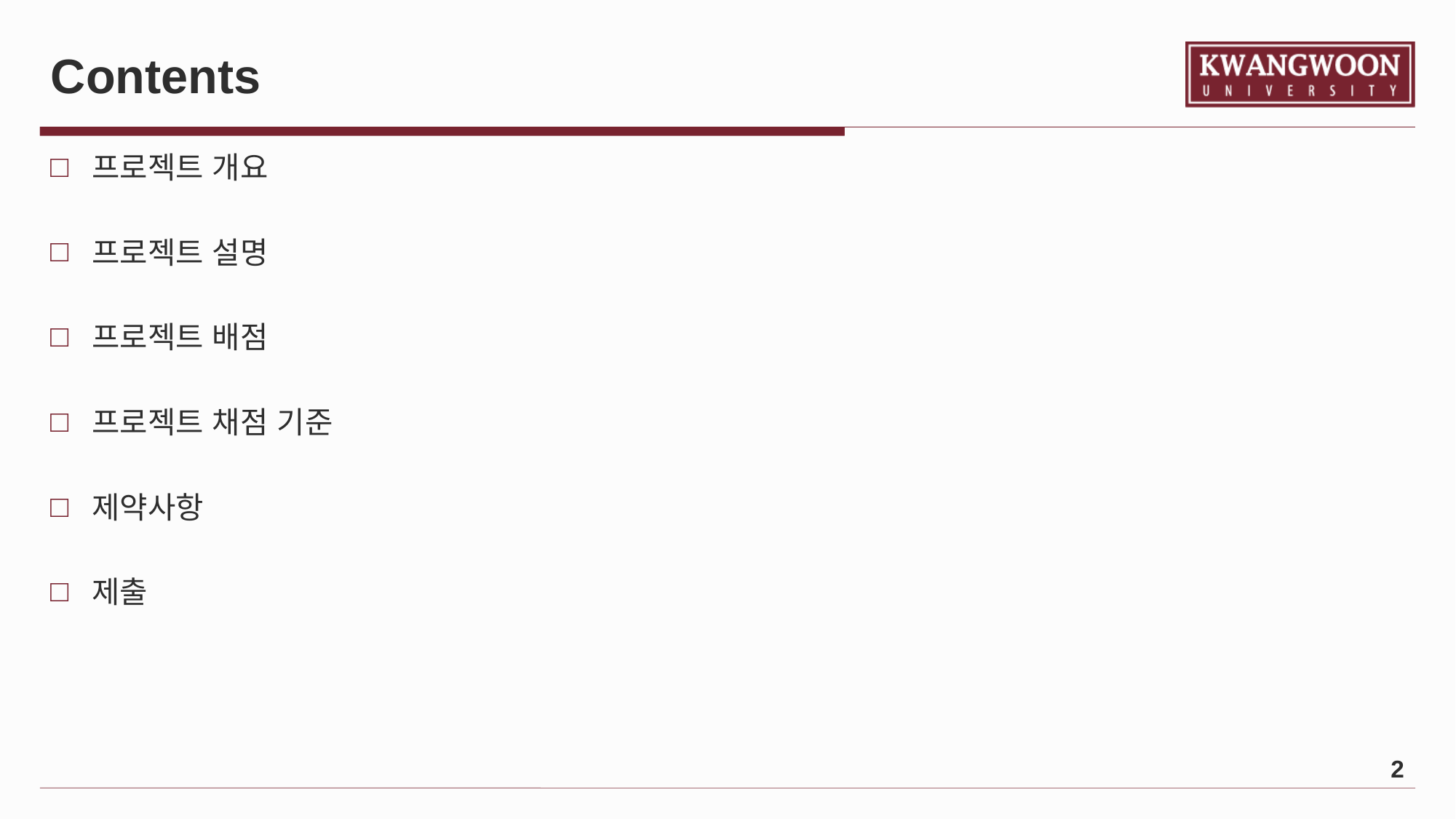

# Contents
프로젝트 개요

프로젝트 설명

프로젝트 배점

프로젝트 채점 기준

제약사항

제출
	2